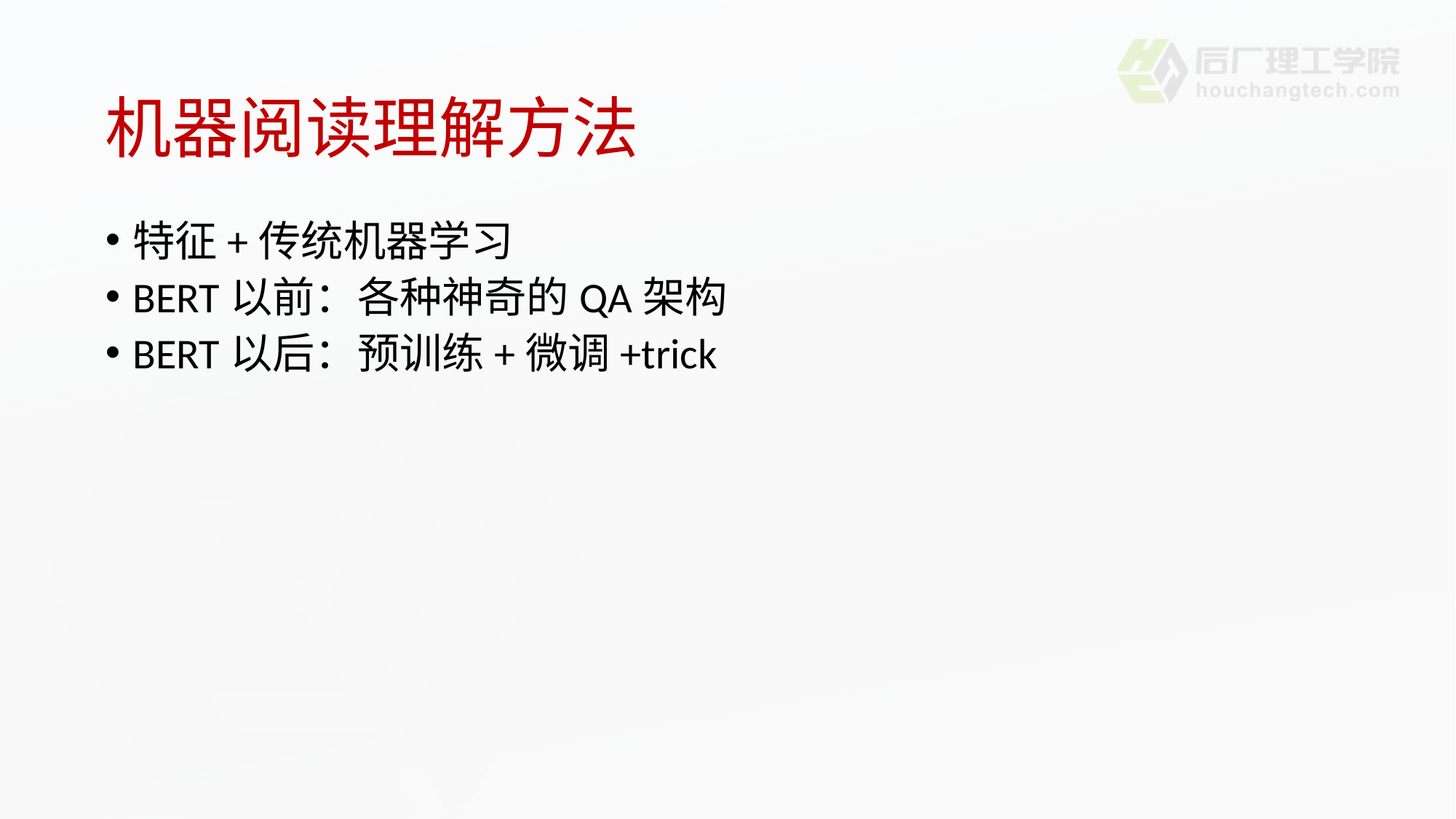

# 机器阅读理解方法
特征+传统机器学习
BERT以前：各种神奇的QA架构
BERT以后：预训练+微调+trick